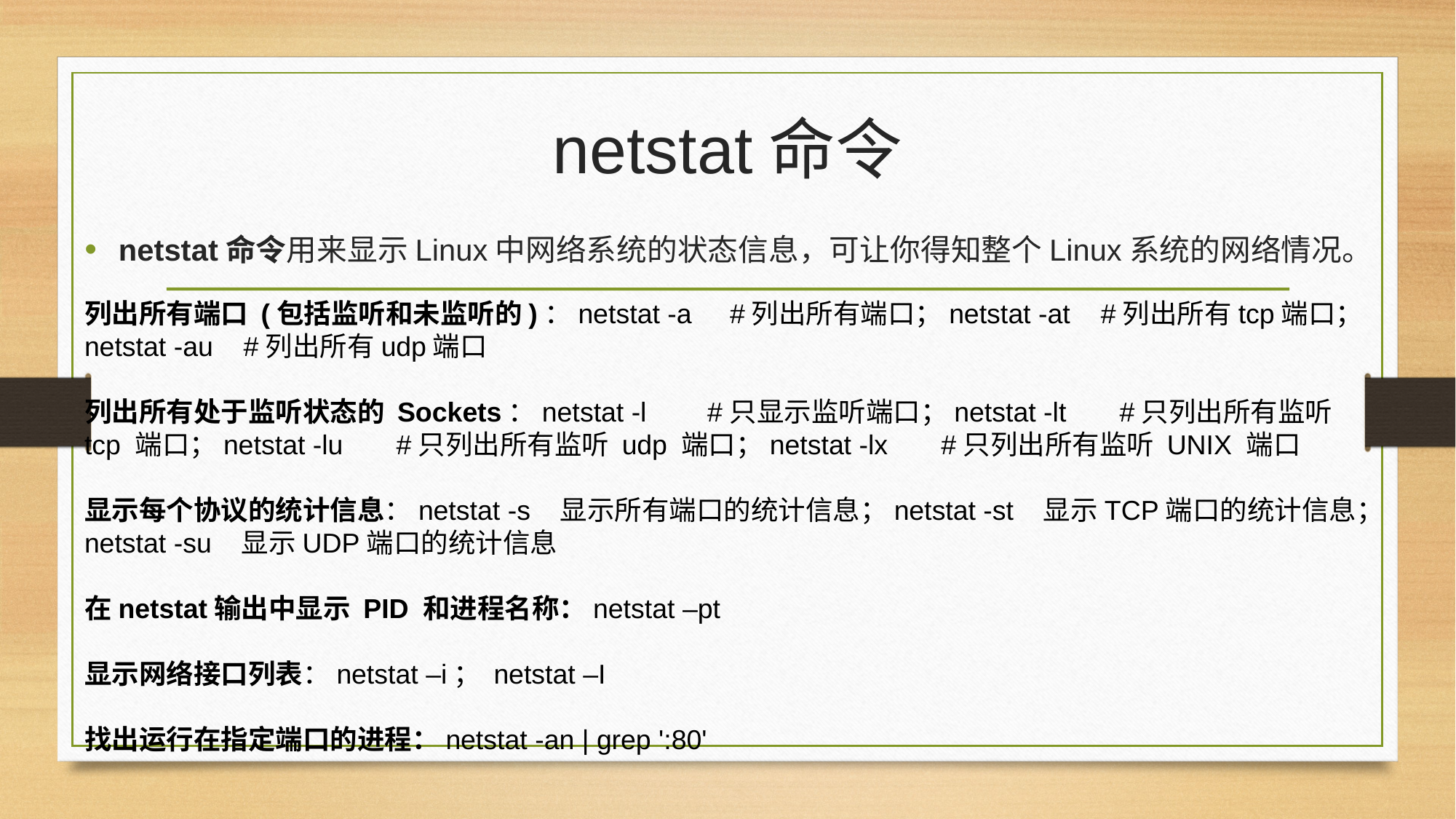

netstat命令
netstat命令用来显示Linux中网络系统的状态信息，可让你得知整个Linux系统的网络情况。

列出所有端口 (包括监听和未监听的)：netstat -a     #列出所有端口；netstat -at    #列出所有tcp端口；netstat -au    #列出所有udp端口

列出所有处于监听状态的 Sockets：netstat -l        #只显示监听端口；netstat -lt       #只列出所有监听 tcp 端口；netstat -lu       #只列出所有监听 udp 端口；netstat -lx       #只列出所有监听 UNIX 端口

显示每个协议的统计信息：netstat -s   显示所有端口的统计信息；netstat -st   显示TCP端口的统计信息；netstat -su   显示UDP端口的统计信息

在netstat输出中显示 PID 和进程名称：netstat –pt

显示网络接口列表：netstat –i； netstat –I

找出运行在指定端口的进程：netstat -an | grep ':80'